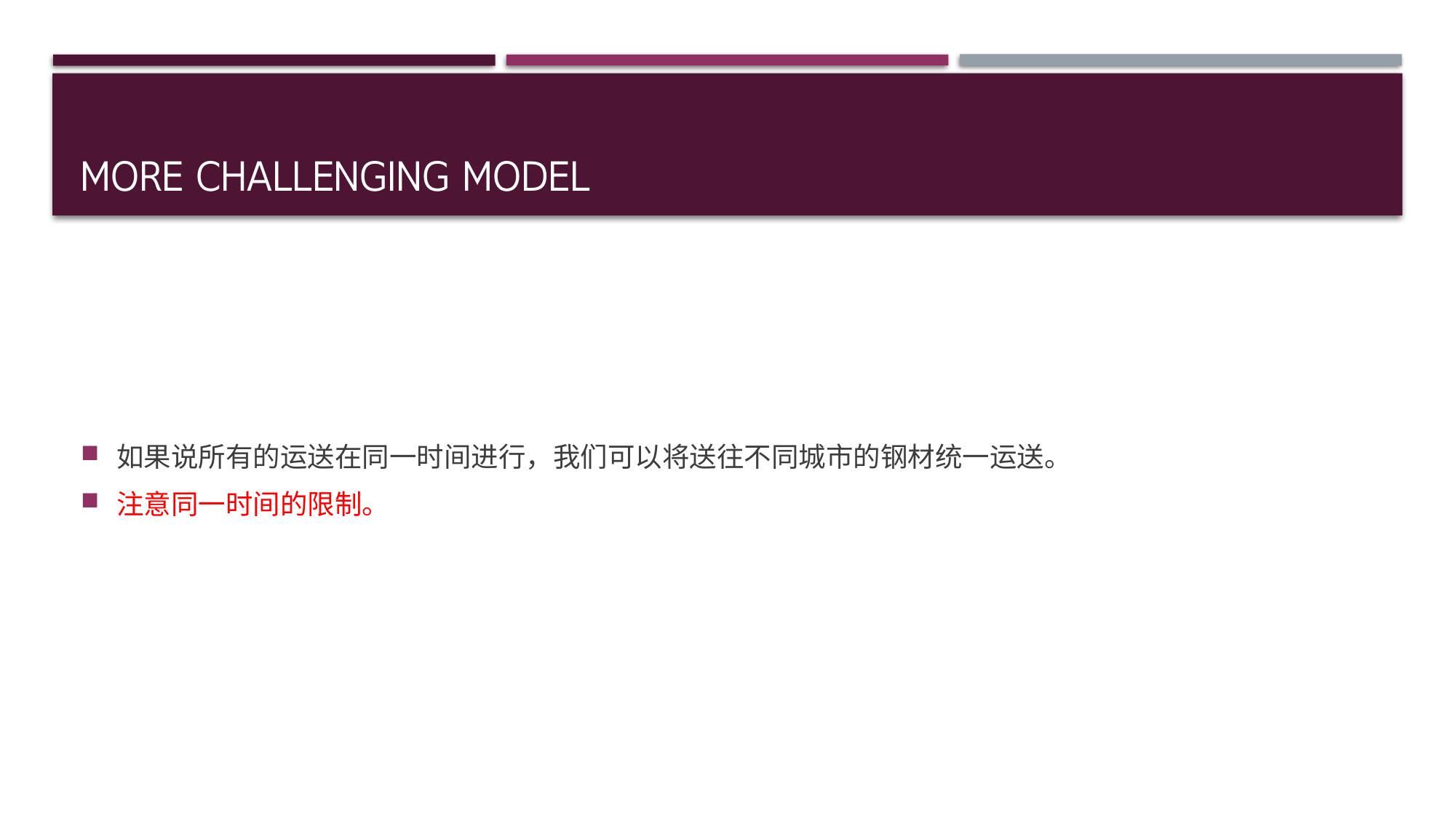

# More challenging model
如果说所有的运送在同一时间进行，我们可以将送往不同城市的钢材统一运送。
注意同一时间的限制。